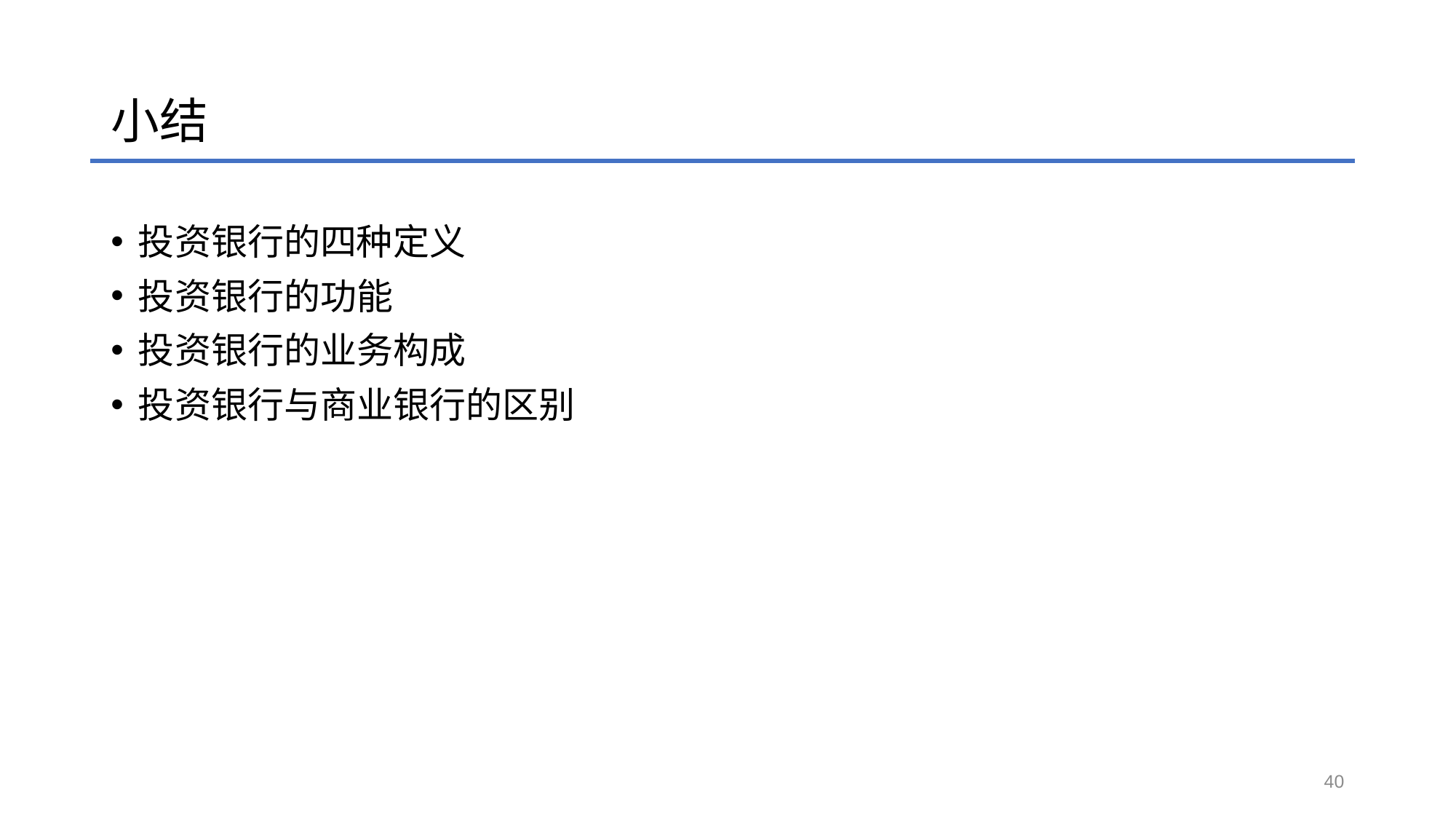

# 小结
投资银行的四种定义
投资银行的功能
投资银行的业务构成
投资银行与商业银行的区别
40